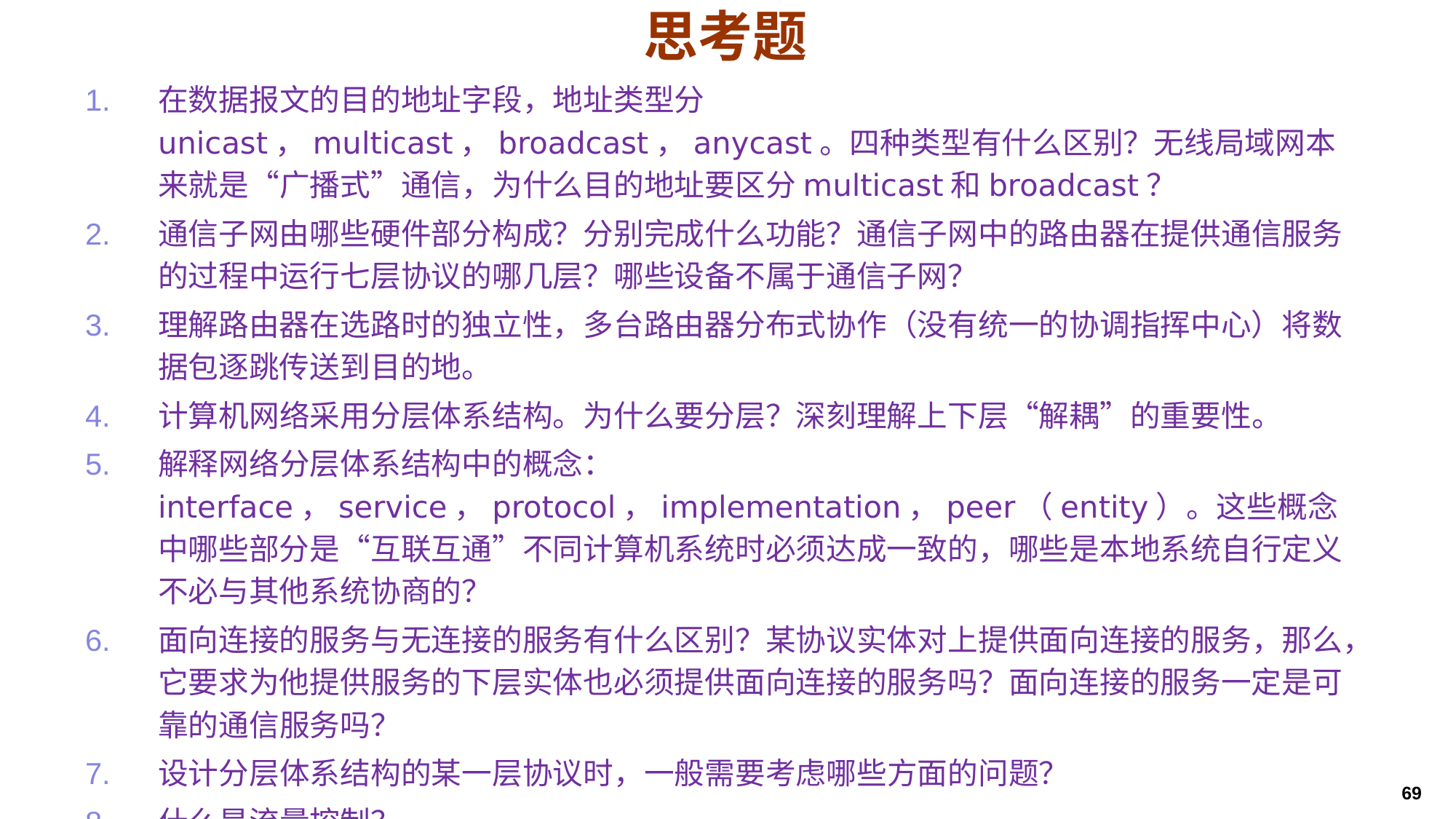

# 思考题
在数据报文的目的地址字段，地址类型分unicast，multicast，broadcast，anycast。四种类型有什么区别？无线局域网本来就是“广播式”通信，为什么目的地址要区分multicast和broadcast？
通信子网由哪些硬件部分构成？分别完成什么功能？通信子网中的路由器在提供通信服务的过程中运行七层协议的哪几层？哪些设备不属于通信子网？
理解路由器在选路时的独立性，多台路由器分布式协作（没有统一的协调指挥中心）将数据包逐跳传送到目的地。
计算机网络采用分层体系结构。为什么要分层？深刻理解上下层“解耦”的重要性。
解释网络分层体系结构中的概念：interface，service，protocol，implementation，peer（entity）。这些概念中哪些部分是“互联互通”不同计算机系统时必须达成一致的，哪些是本地系统自行定义不必与其他系统协商的？
面向连接的服务与无连接的服务有什么区别？某协议实体对上提供面向连接的服务，那么，它要求为他提供服务的下层实体也必须提供面向连接的服务吗？面向连接的服务一定是可靠的通信服务吗？
设计分层体系结构的某一层协议时，一般需要考虑哪些方面的问题？
什么是流量控制？